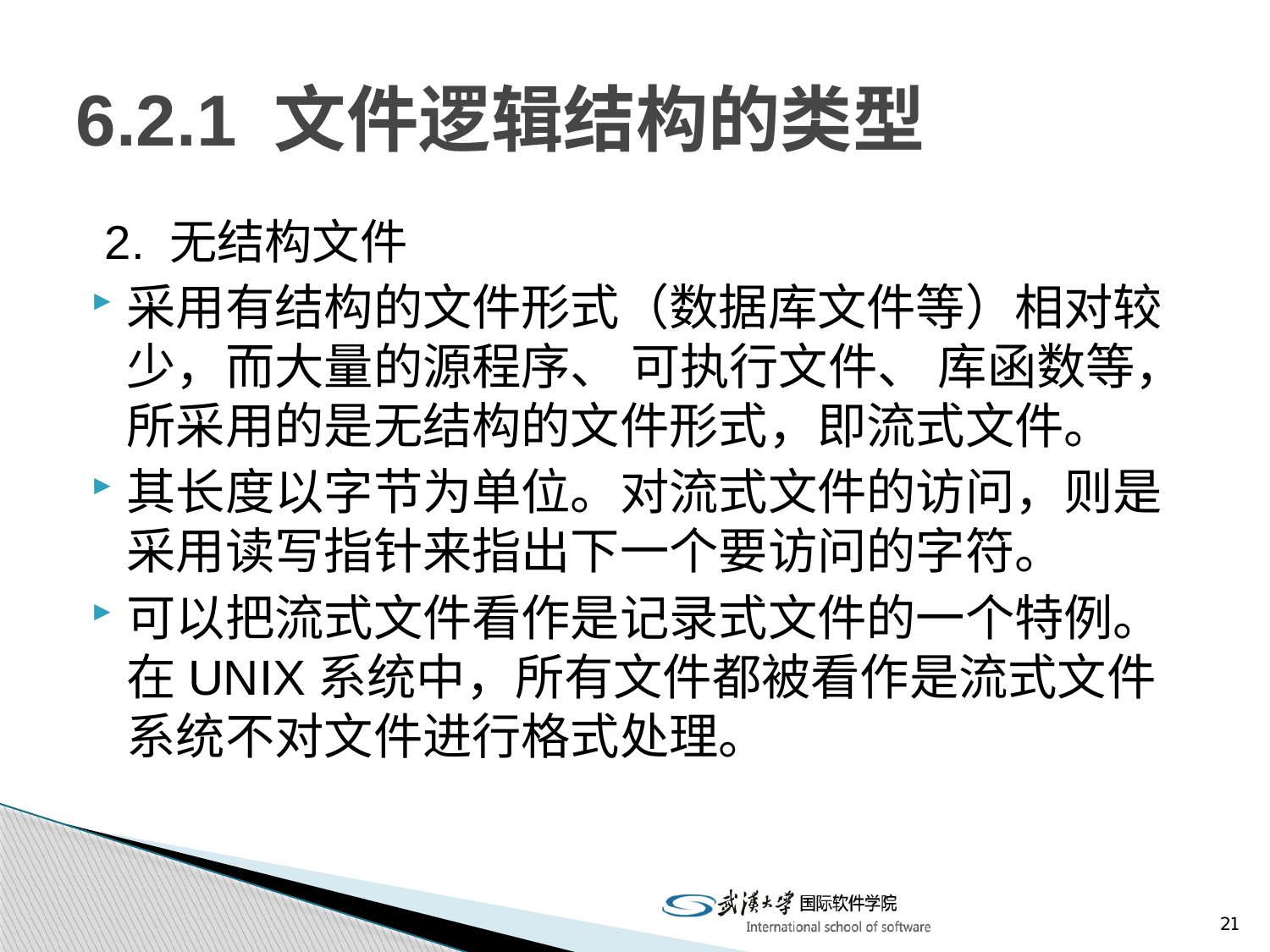

# 6.2.1 文件逻辑结构的类型
 2. 无结构文件
采用有结构的文件形式（数据库文件等）相对较少，而大量的源程序、 可执行文件、 库函数等，所采用的是无结构的文件形式，即流式文件。
其长度以字节为单位。对流式文件的访问，则是采用读写指针来指出下一个要访问的字符。
可以把流式文件看作是记录式文件的一个特例。在UNIX系统中，所有文件都被看作是流式文件系统不对文件进行格式处理。
21